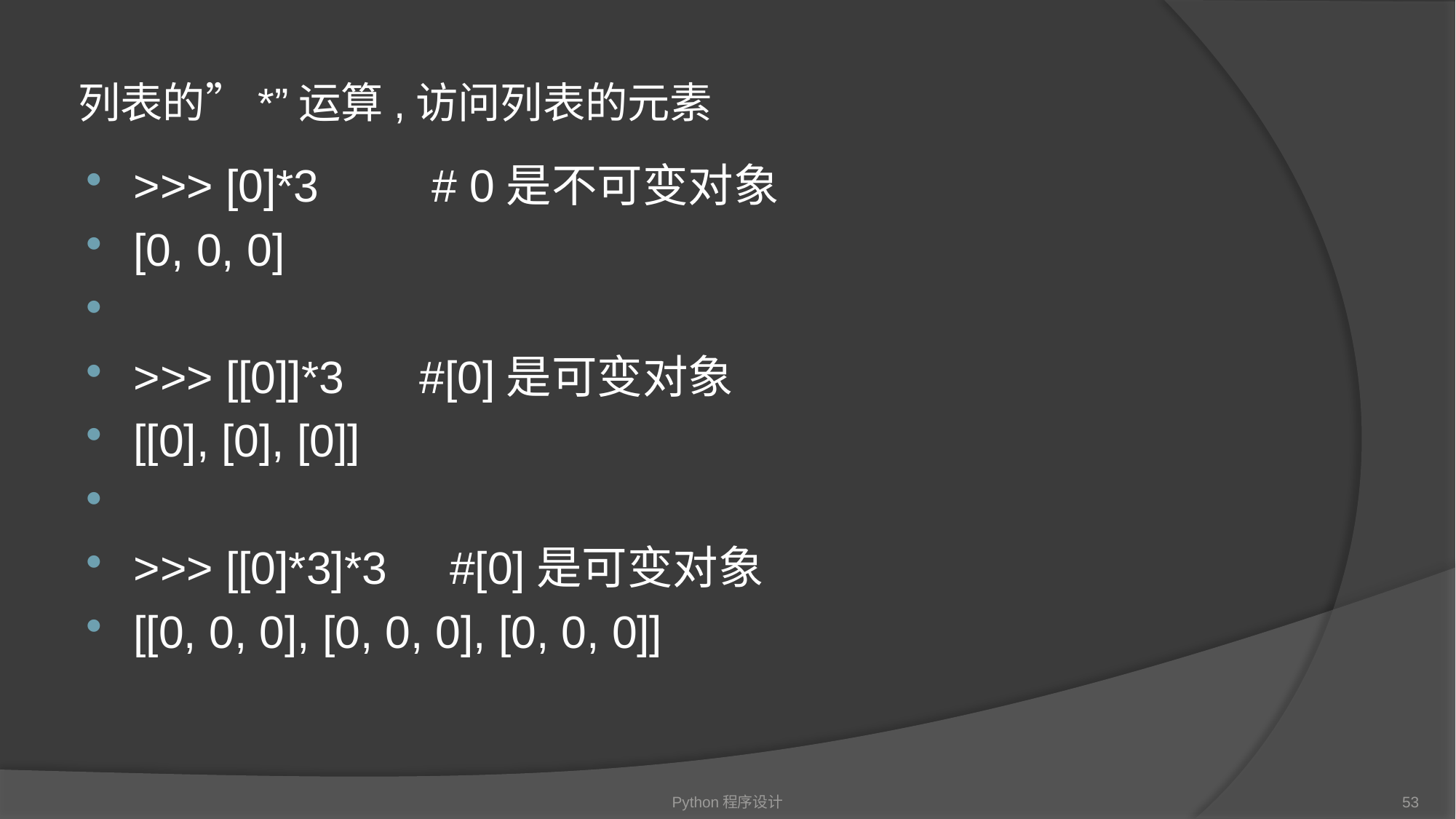

# 列表的”*”运算,访问列表的元素
>>> [0]*3         # 0是不可变对象
[0, 0, 0]

>>> [[0]]*3      #[0]是可变对象
[[0], [0], [0]]

>>> [[0]*3]*3     #[0]是可变对象
[[0, 0, 0], [0, 0, 0], [0, 0, 0]]
Python程序设计
53